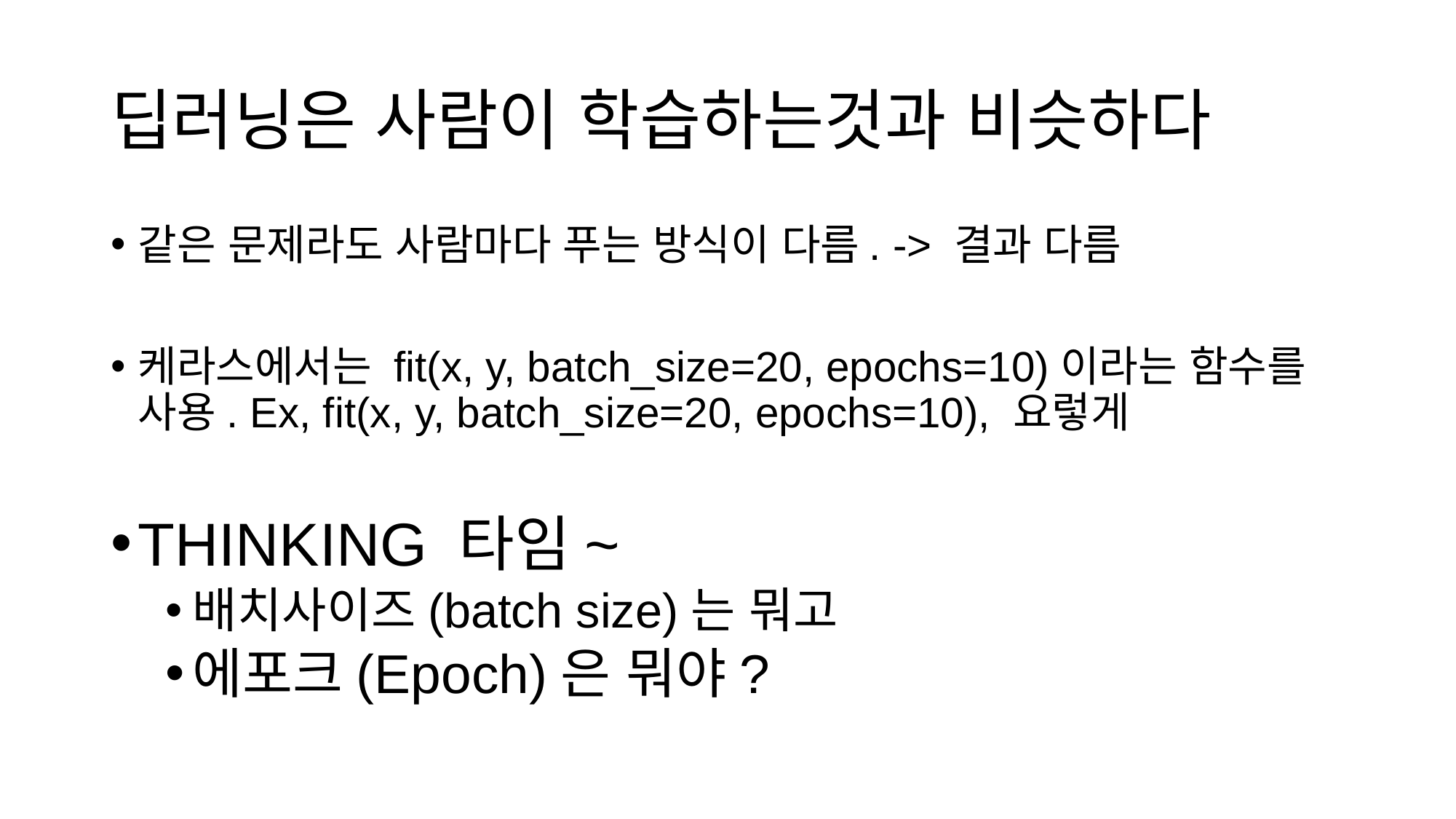

# 딥러닝은 사람이 학습하는것과 비슷하다
같은 문제라도 사람마다 푸는 방식이 다름. -> 결과 다름

케라스에서는 fit(x, y, batch_size=20, epochs=10)이라는 함수를 사용. Ex, fit(x, y, batch_size=20, epochs=10), 요렇게

THINKING 타임~
배치사이즈(batch size)는 뭐고
에포크(Epoch)은 뭐야?